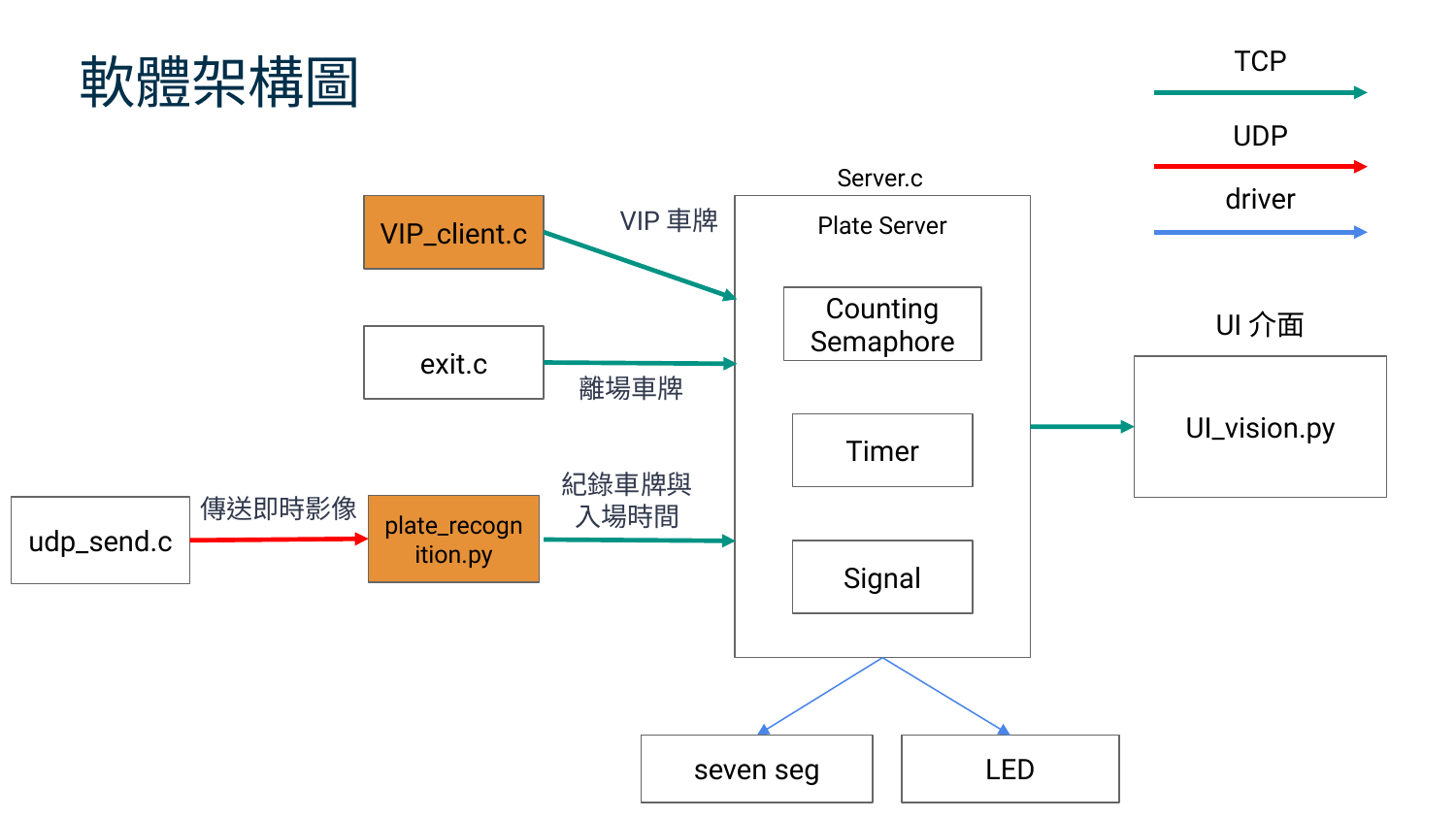

TCP
# 軟體架構圖
UDP
Server.c
driver
VIP車牌
VIP_client.c
Plate Server
Counting
Semaphore
UI介面
exit.c
UI_vision.py
離場車牌
Timer
紀錄車牌與入場時間

傳送即時影像
plate_recognition.py
udp_send.c
Signal
seven seg
LED